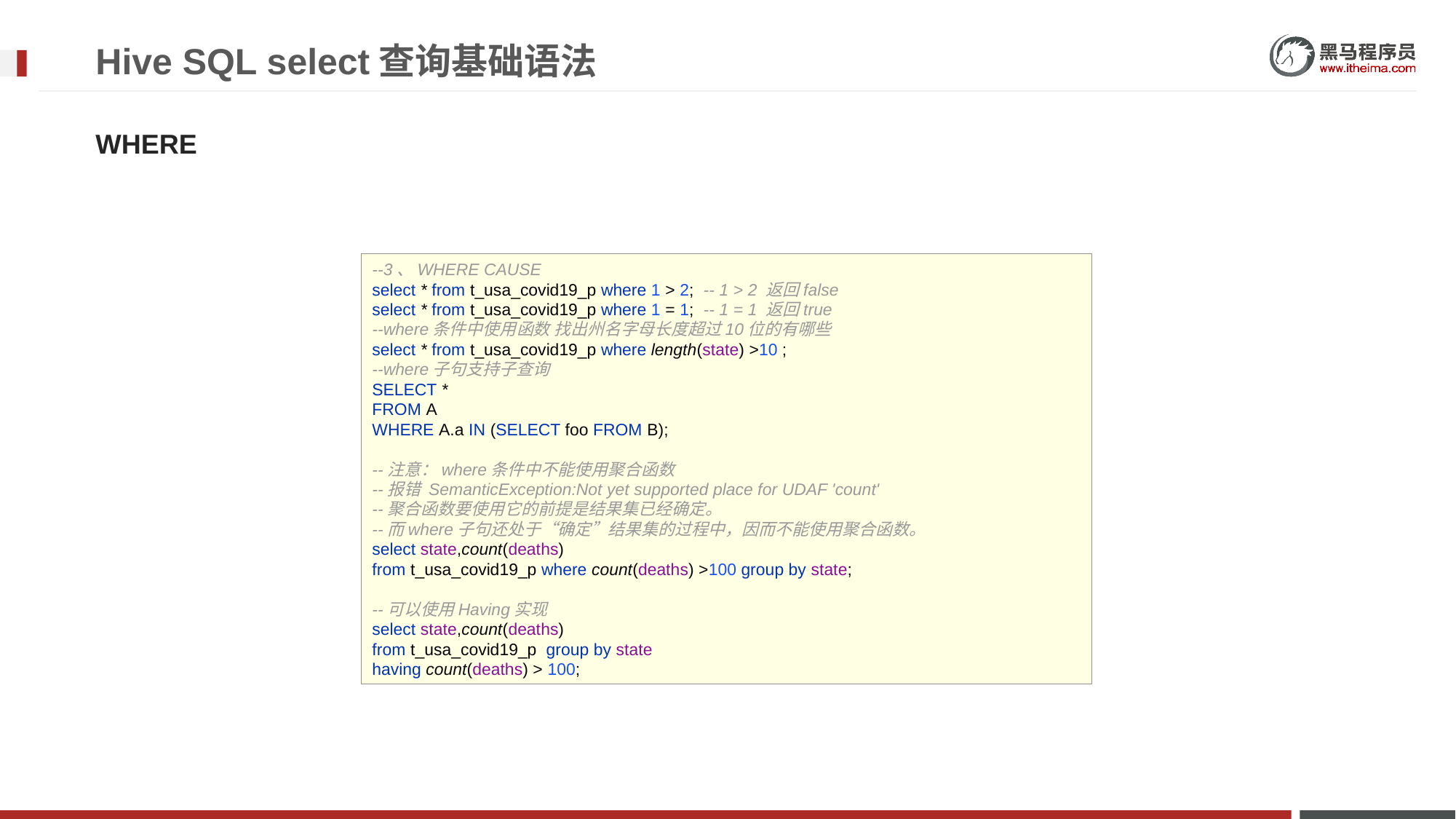

# Hive SQL select查询基础语法
WHERE
--3、WHERE CAUSE
select * from t_usa_covid19_p where 1 > 2;  -- 1 > 2 返回false
select * from t_usa_covid19_p where 1 = 1;  -- 1 = 1 返回true
--where条件中使用函数 找出州名字母长度超过10位的有哪些
select * from t_usa_covid19_p where length(state) >10 ;
--where子句支持子查询
SELECT *
FROM A
WHERE A.a IN (SELECT foo FROM B);
--注意：where条件中不能使用聚合函数
--报错 SemanticException:Not yet supported place for UDAF 'count'
--聚合函数要使用它的前提是结果集已经确定。
--而where子句还处于“确定”结果集的过程中，因而不能使用聚合函数。
select state,count(deaths)
from t_usa_covid19_p where count(deaths) >100 group by state;
--可以使用Having实现
select state,count(deaths)
from t_usa_covid19_p  group by state
having count(deaths) > 100;